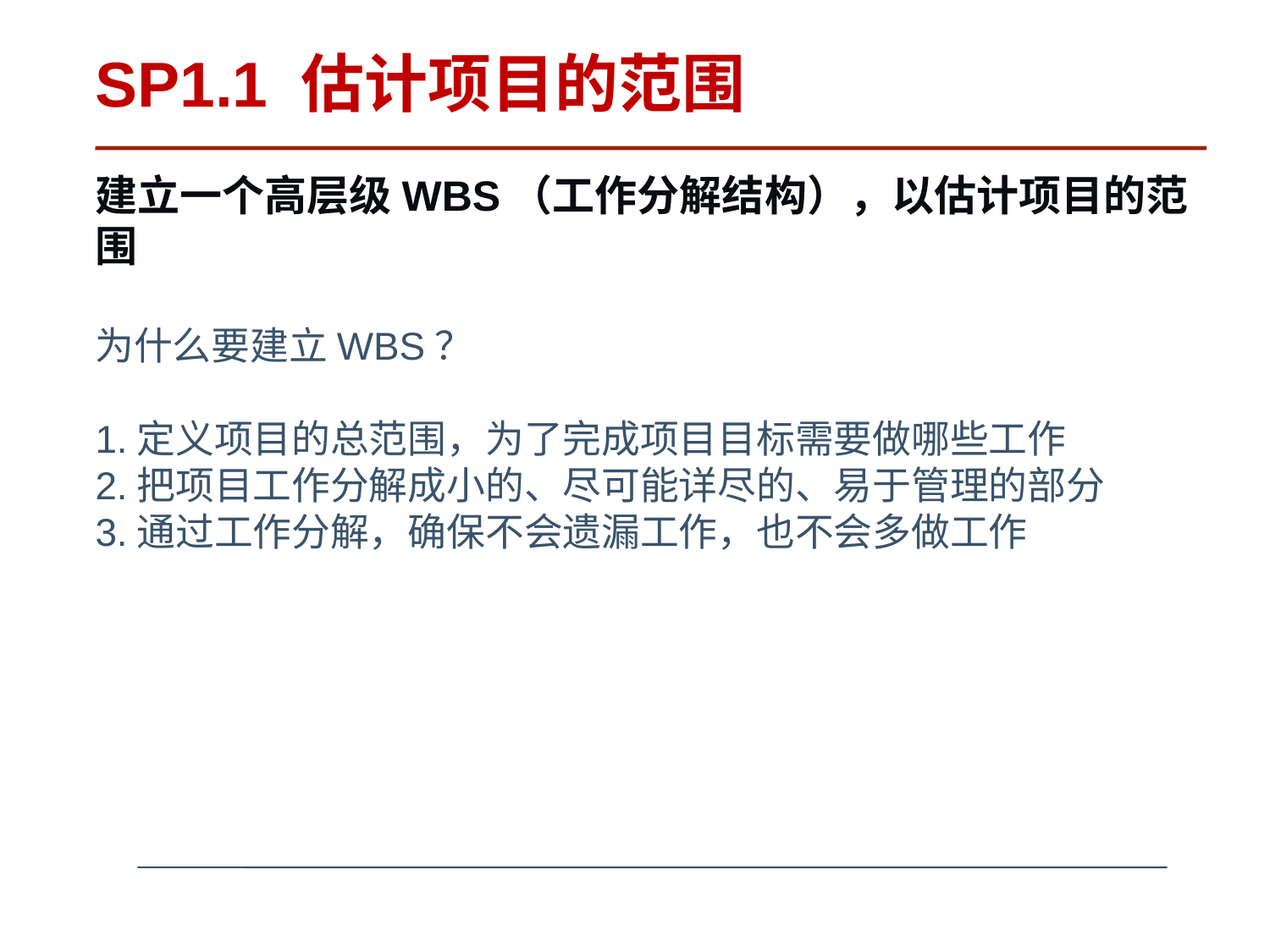

# SP1.1 估计项目的范围
建立一个高层级WBS（工作分解结构），以估计项目的范围

为什么要建立WBS？

1.定义项目的总范围，为了完成项目目标需要做哪些工作
2.把项目工作分解成小的、尽可能详尽的、易于管理的部分
3.通过工作分解，确保不会遗漏工作，也不会多做工作